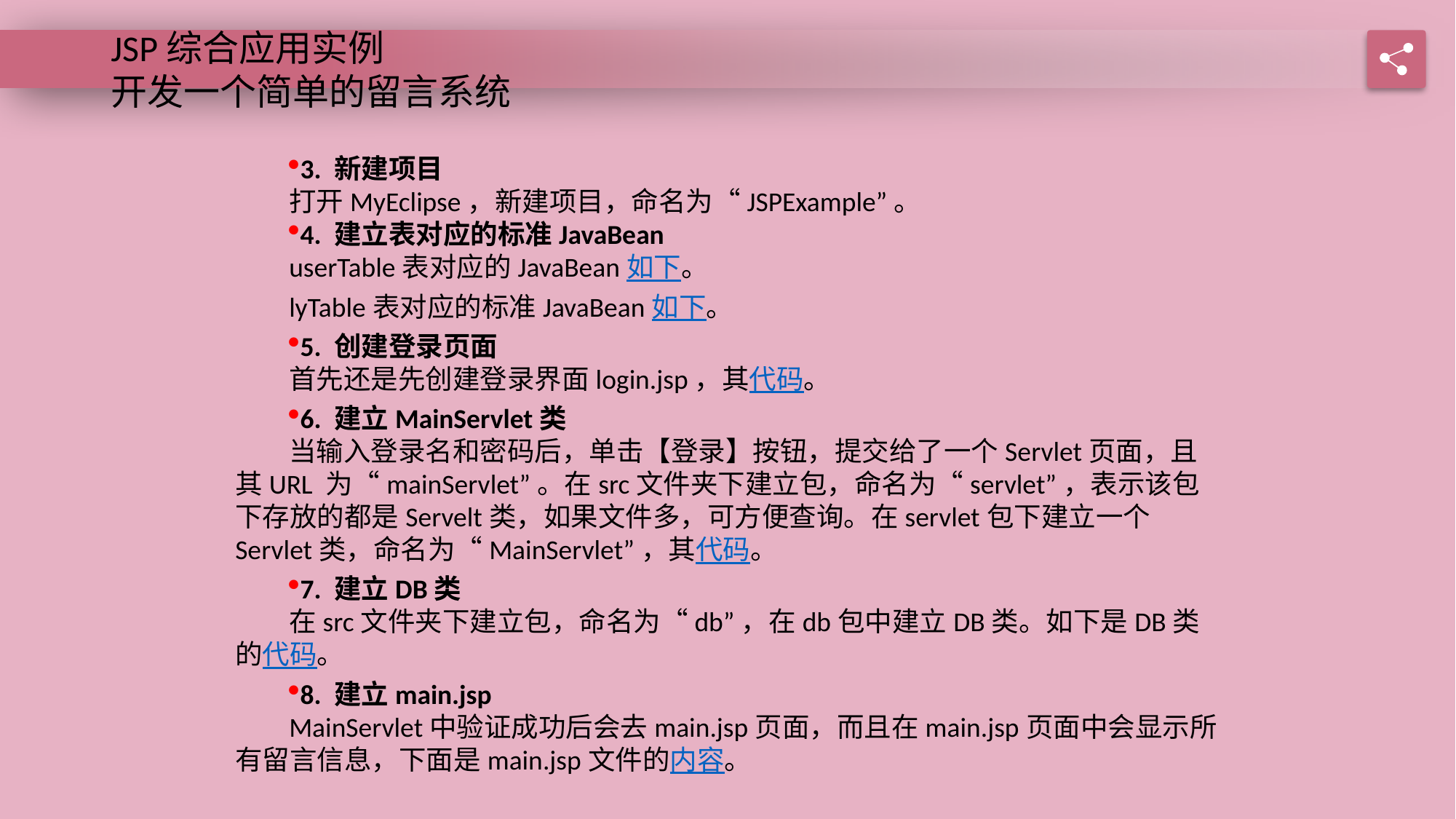

JSP综合应用实例
开发一个简单的留言系统
3. 新建项目
打开MyEclipse，新建项目，命名为“JSPExample”。
4. 建立表对应的标准JavaBean
userTable表对应的JavaBean如下。
lyTable表对应的标准JavaBean如下。
5. 创建登录页面
首先还是先创建登录界面login.jsp，其代码。
6. 建立MainServlet类
当输入登录名和密码后，单击【登录】按钮，提交给了一个Servlet页面，且其URL 为“mainServlet”。在src文件夹下建立包，命名为“servlet”，表示该包下存放的都是Servelt类，如果文件多，可方便查询。在servlet包下建立一个Servlet类，命名为“MainServlet”，其代码。
7. 建立DB类
在src文件夹下建立包，命名为“db”，在db包中建立DB类。如下是DB类的代码。
8. 建立main.jsp
MainServlet中验证成功后会去main.jsp页面，而且在main.jsp页面中会显示所有留言信息，下面是main.jsp文件的内容。

82